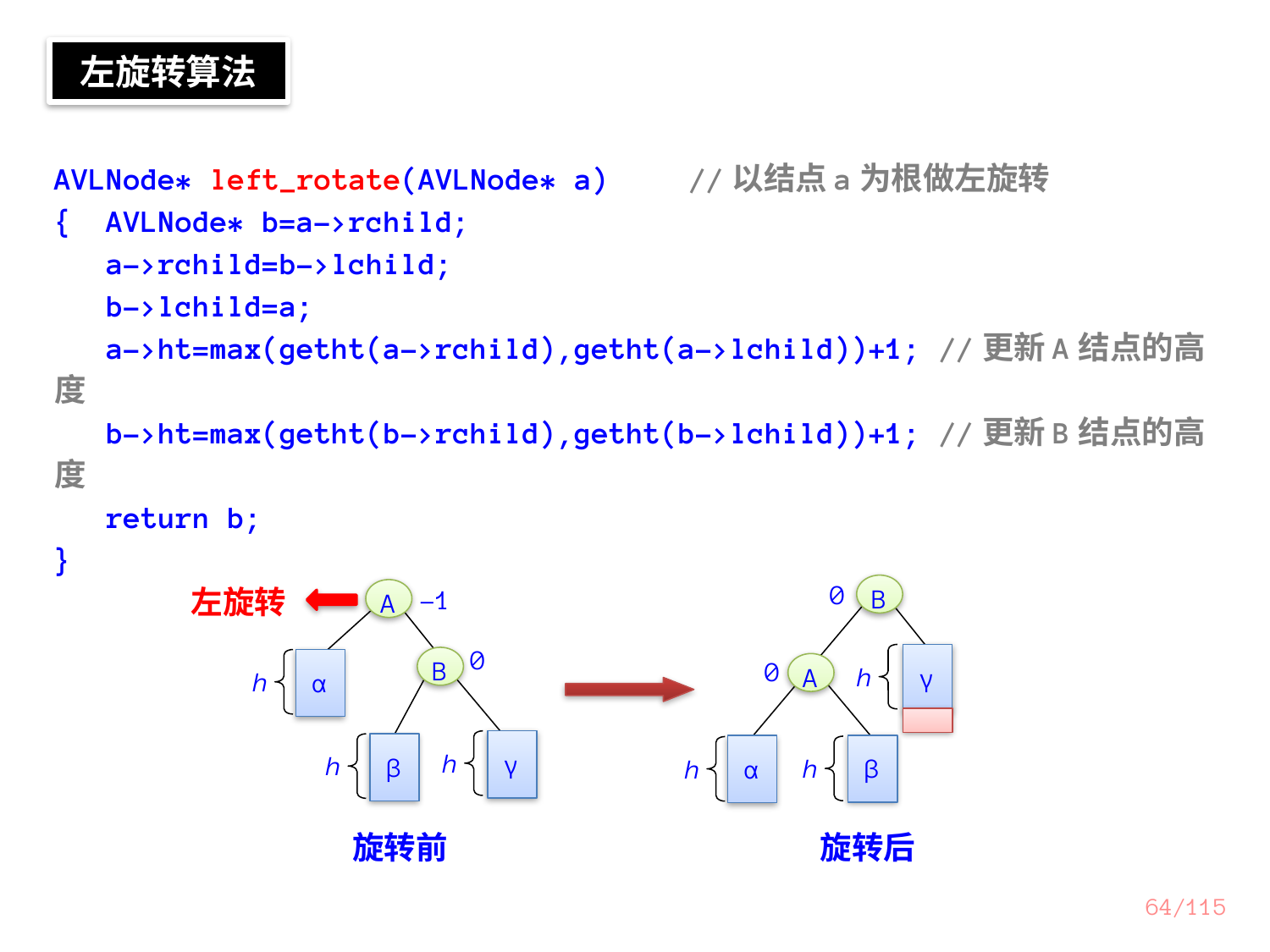

左旋转算法
AVLNode* left_rotate(AVLNode* a)	//以结点a为根做左旋转
{  AVLNode* b=a->rchild;
   a->rchild=b->lchild;
   b->lchild=a;
   a->ht=max(getht(a->rchild),getht(a->lchild))+1; //更新A结点的高度
   b->ht=max(getht(b->rchild),getht(b->lchild))+1; //更新B结点的高度
   return b;
}
B
左旋转

0
A
-1

0

γ
B

α
0
A
h
h

γ

β
β
α

h
h
h
h
旋转后
旋转前
64/115